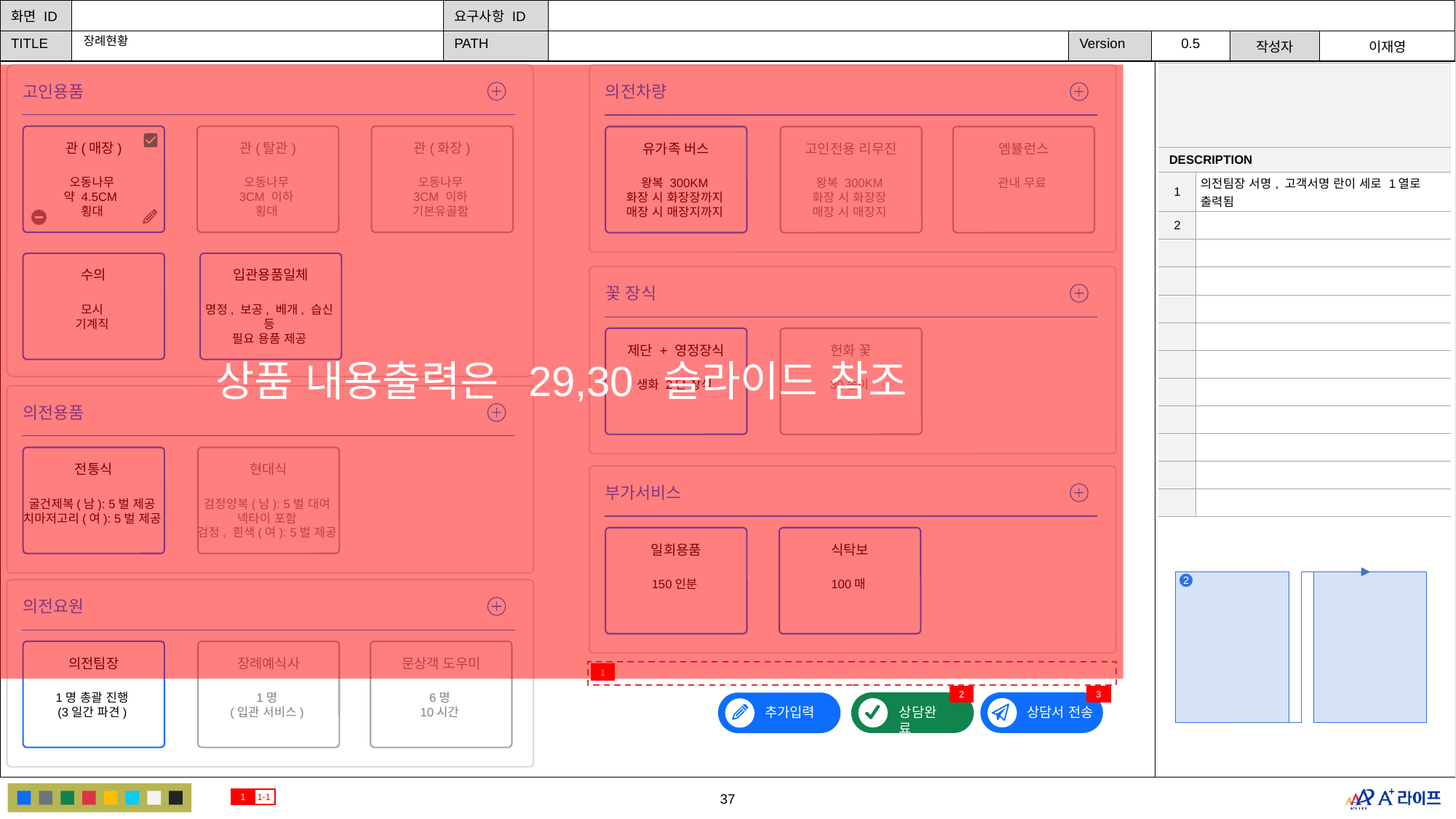

장례현황
|  |  |
| --- | --- |
| DESCRIPTION |  |
| 1 | 의전팀장 서명, 고객서명 란이 세로 1열로 출력됨 |
| 2 |  |
|  |  |
|  |  |
|  |  |
|  |  |
|  |  |
|  |  |
|  |  |
|  |  |
|  |  |
|  |  |
상품 내용출력은 29,30 슬라이드 참조

고인용품
의전차량

관(탈관)
오동나무
3CM 이하
횡대

관(화장)
오동나무
3CM 이하
기본유골함

고인전용 리무진
왕복 300KM
화장 시 화장장
매장 시 매장지

엠뷸런스
관내 무료

관(매장)
유가족 버스
오동나무
약 4.5CM
횡대
왕복 300KM
화장 시 화장장까지
매장 시 매장지까지

수의
모시
기계직

입관용품일체
명정, 보공, 베개, 습신
등
필요 용품 제공

꽃 장식

헌화 꽃
30송이
제단 + 영정장식
생화 2단 장식

의전용품

현대식
검정양복(남): 5벌 대여
넥타이 포함
검정, 흰색(여): 5벌 제공
전통식

부가서비스

굴건제복(남): 5벌 제공
치마저고리(여): 5벌 제공

일회용품
식탁보
150인분
100매

2

의전요원

장례예식사
1명
(입관 서비스)

문상객 도우미
6명
10시간
의전팀장

1
1명 총괄 진행
(3일간 파견)
2
3

상담서 전송

상담완료
추가입력

1
1-1